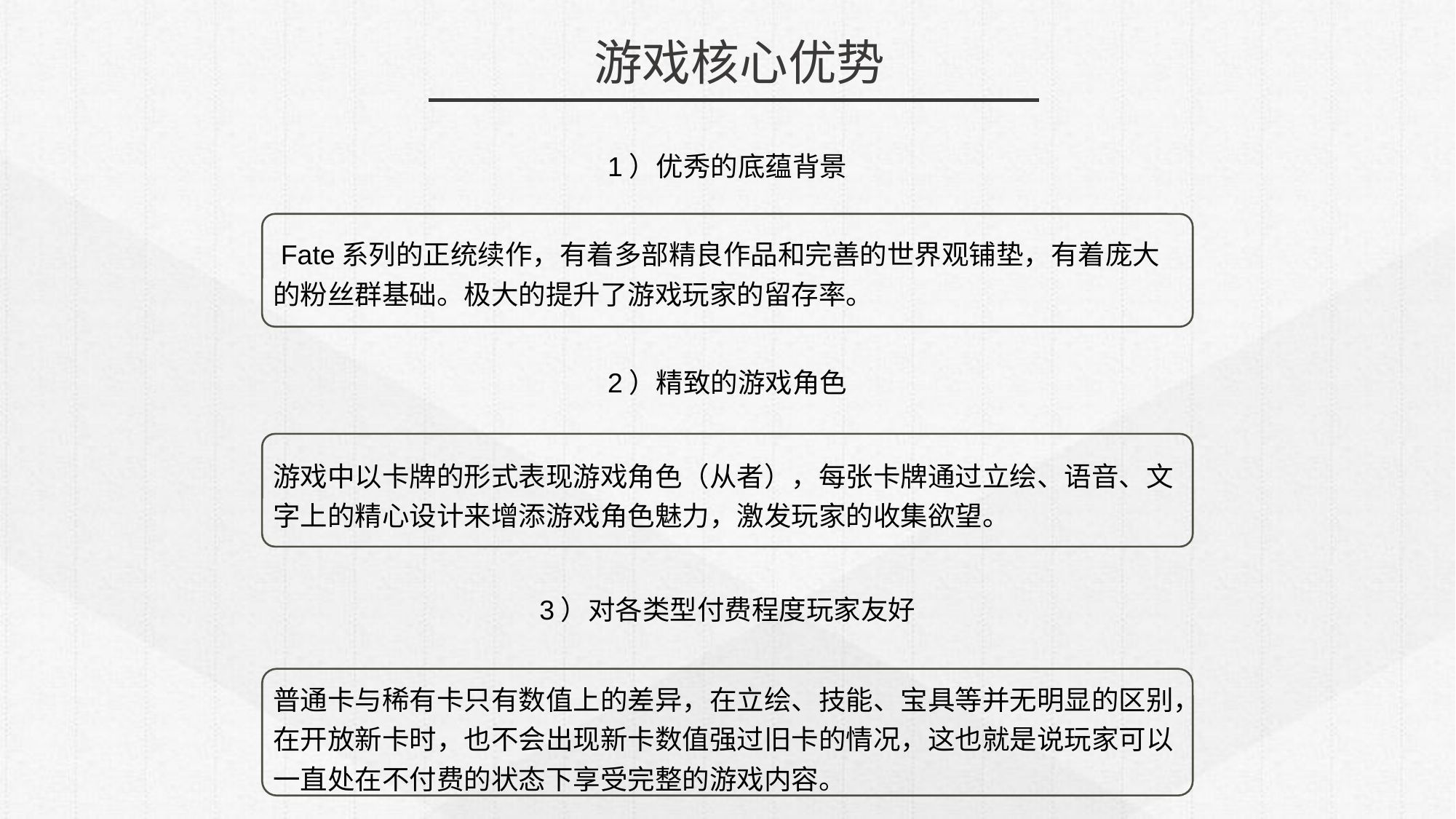

游戏核心优势
| 1）优秀的底蕴背景 |
| --- |
| Fate系列的正统续作，有着多部精良作品和完善的世界观铺垫，有着庞大的粉丝群基础。极大的提升了游戏玩家的留存率。 |
| 2）精致的游戏角色 |
| 游戏中以卡牌的形式表现游戏角色（从者），每张卡牌通过立绘、语音、文字上的精心设计来增添游戏角色魅力，激发玩家的收集欲望。 |
| 3）对各类型付费程度玩家友好 |
| 普通卡与稀有卡只有数值上的差异，在立绘、技能、宝具等并无明显的区别，在开放新卡时，也不会出现新卡数值强过旧卡的情况，这也就是说玩家可以一直处在不付费的状态下享受完整的游戏内容。 |

4